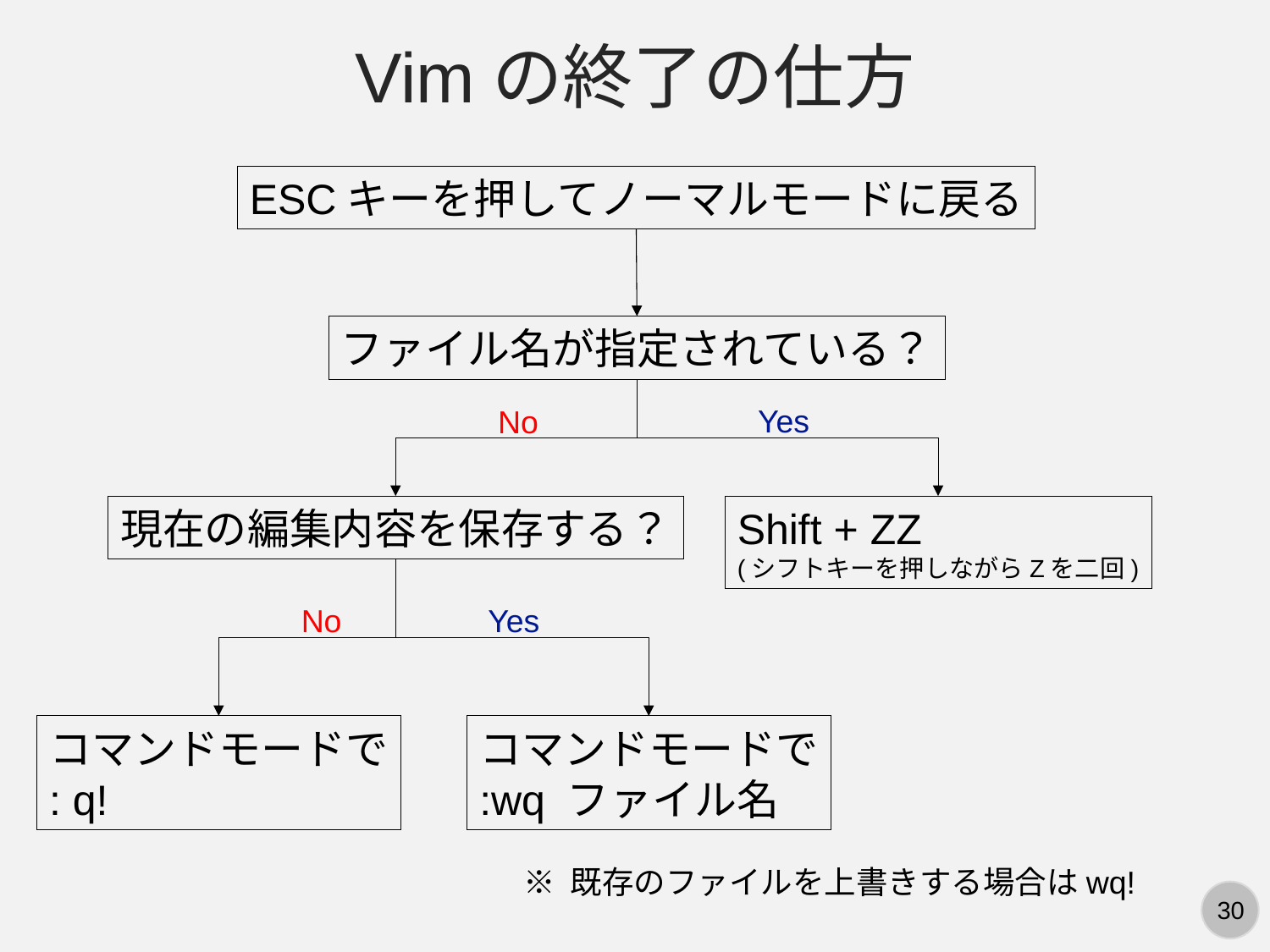

Vimの終了の仕方
ESCキーを押してノーマルモードに戻る
ファイル名が指定されている？
Yes
No
現在の編集内容を保存する？
Shift + ZZ
(シフトキーを押しながらZを二回)
No
Yes
コマンドモードで
: q!
コマンドモードで
:wq ファイル名
※ 既存のファイルを上書きする場合はwq!